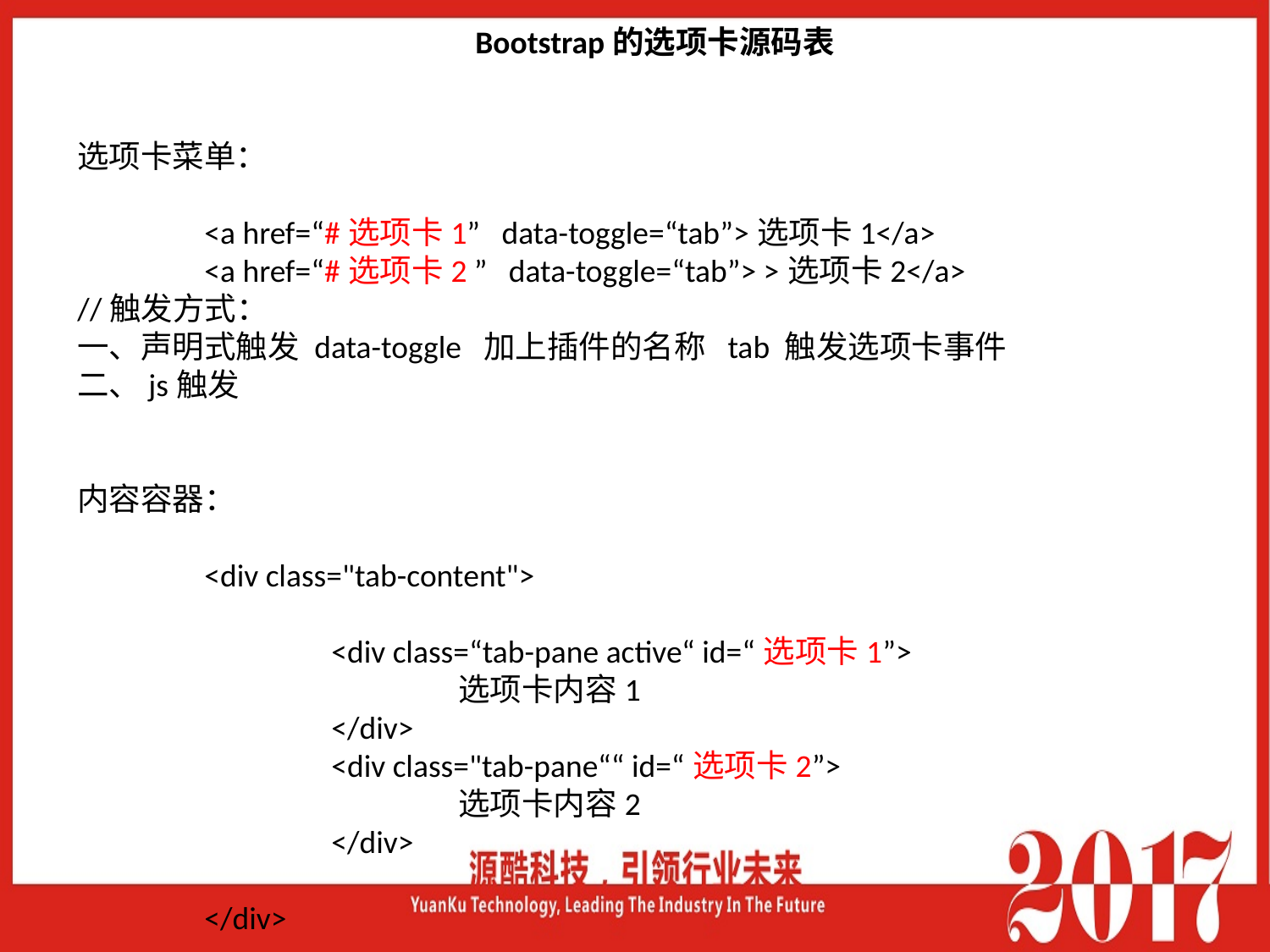

Bootstrap的选项卡源码表

选项卡菜单：

	<a href=“#选项卡1”   data-toggle=“tab”>选项卡1</a>
	<a href=“#选项卡2 ”   data-toggle=“tab”> >选项卡2</a>
//触发方式：
一、声明式触发 data-toggle  加上插件的名称  tab 触发选项卡事件
二、js触发

内容容器：

	<div class="tab-content">

		<div class=“tab-pane active“ id=“选项卡1”>
			选项卡内容1
		</div>
		<div class="tab-pane““ id=“选项卡2”>
			选项卡内容2
		</div>

	</div>